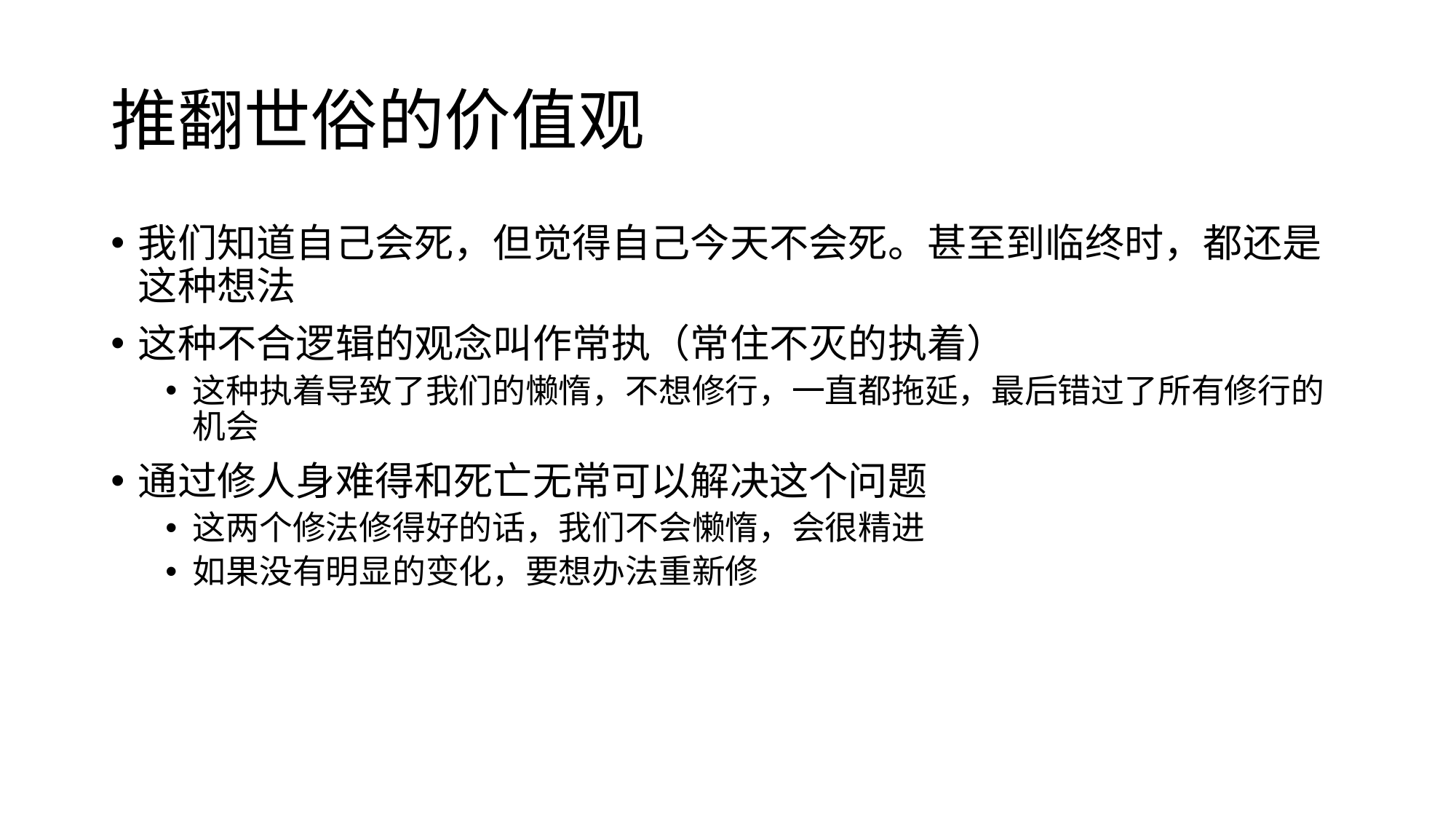

# 推翻世俗的价值观
我们知道自己会死，但觉得自己今天不会死。甚至到临终时，都还是这种想法
这种不合逻辑的观念叫作常执（常住不灭的执着）
这种执着导致了我们的懒惰，不想修行，一直都拖延，最后错过了所有修行的机会
通过修人身难得和死亡无常可以解决这个问题
这两个修法修得好的话，我们不会懒惰，会很精进
如果没有明显的变化，要想办法重新修